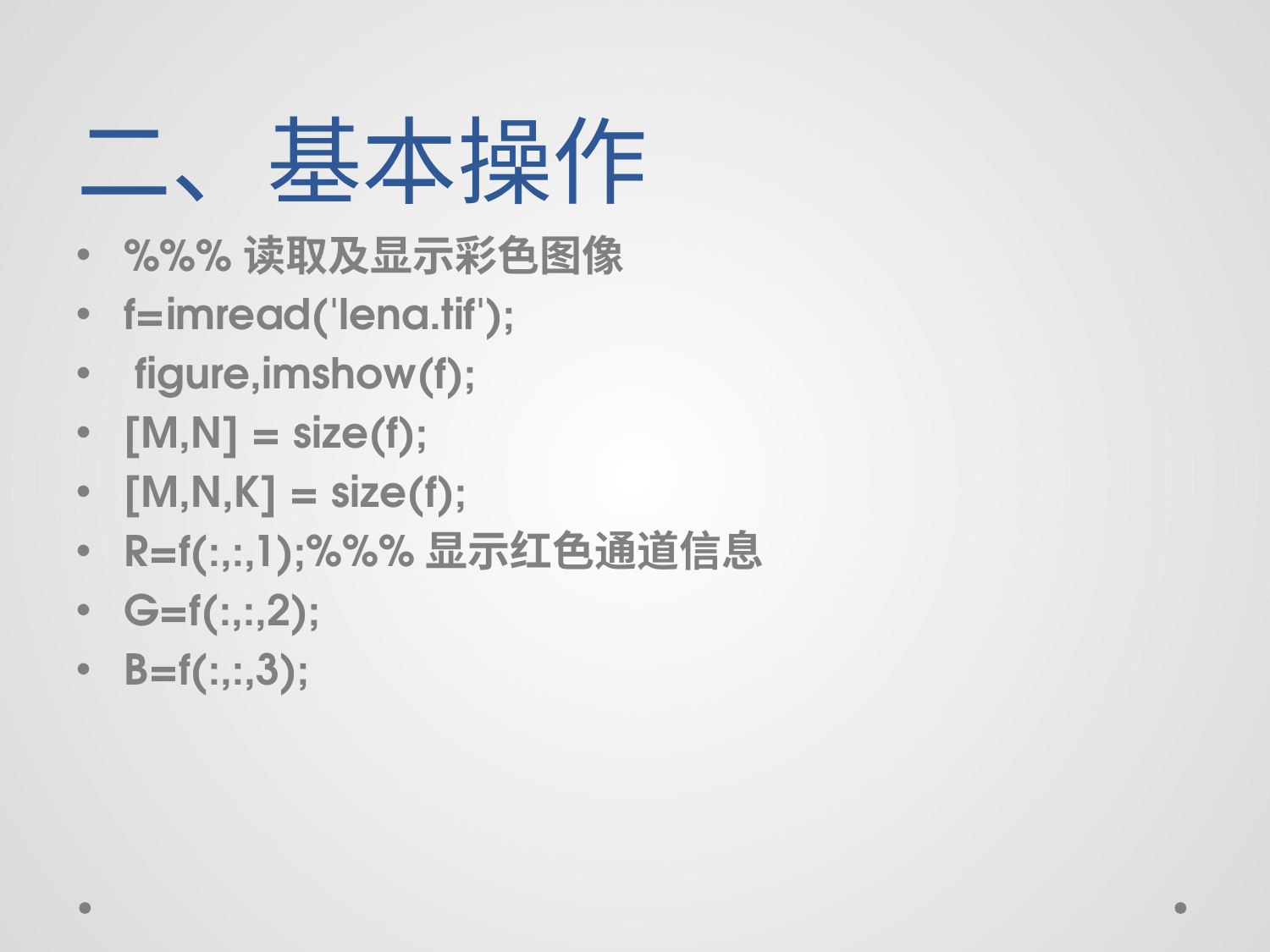

# 二、基本操作
%%%读取及显示彩色图像
f=imread('lena.tif');
 figure,imshow(f);
[M,N] = size(f);
[M,N,K] = size(f);
R=f(:,:,1);%%%显示红色通道信息
G=f(:,:,2);
B=f(:,:,3);